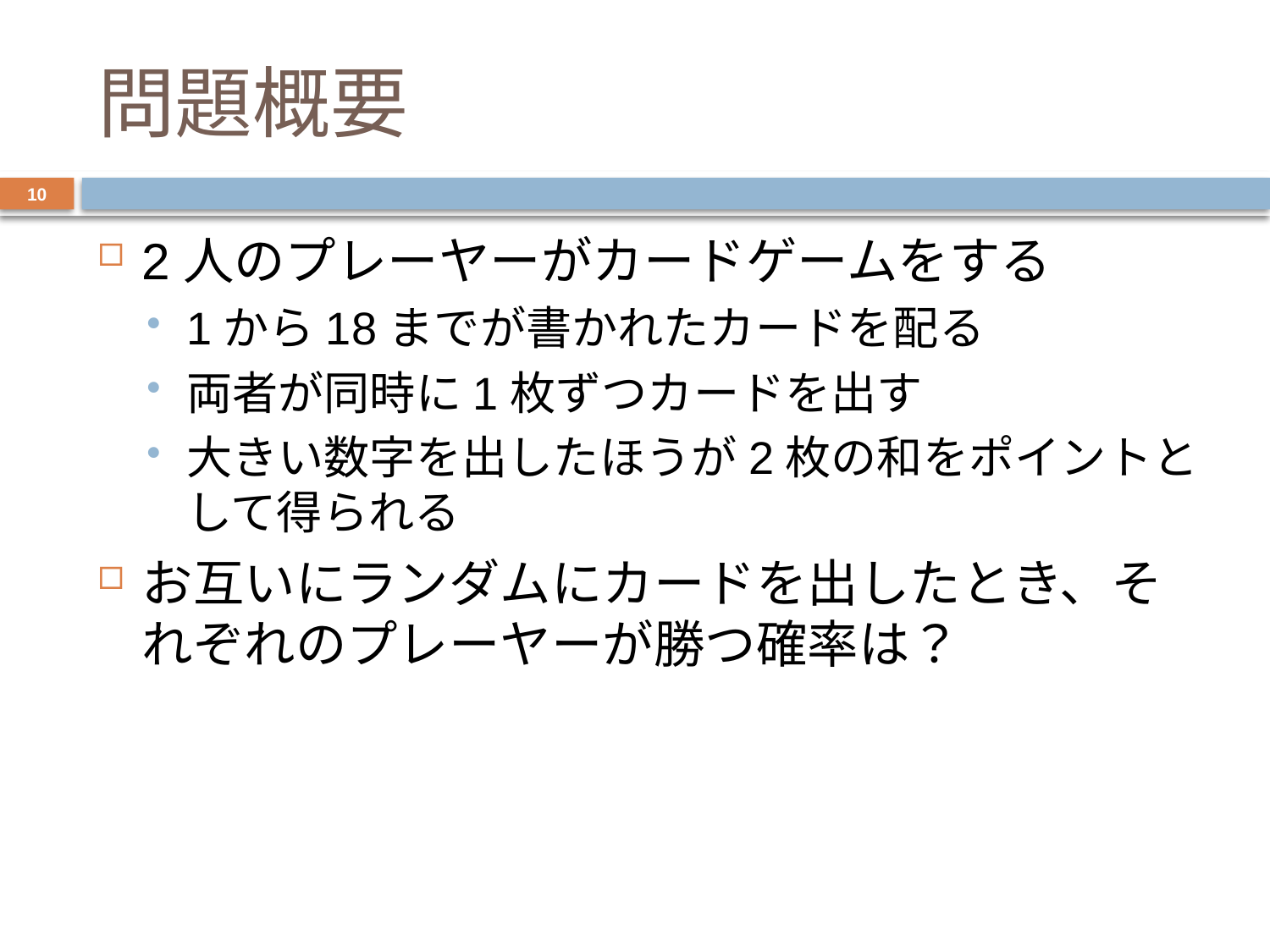

# 問題概要
10
2人のプレーヤーがカードゲームをする
1から18までが書かれたカードを配る
両者が同時に1枚ずつカードを出す
大きい数字を出したほうが2枚の和をポイントとして得られる
お互いにランダムにカードを出したとき、それぞれのプレーヤーが勝つ確率は？